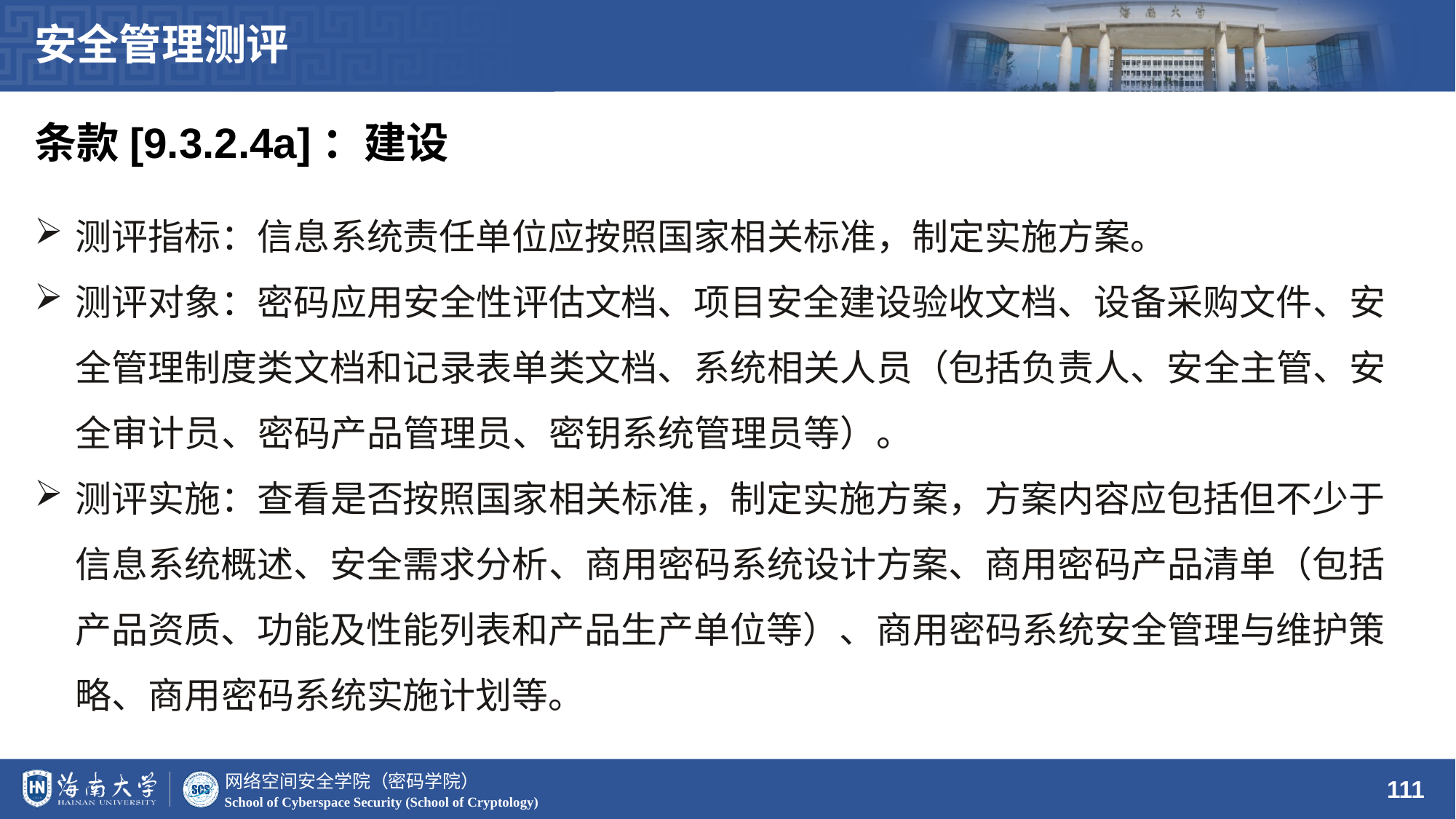

安全管理测评
条款[9.3.2.4a]：建设
测评指标：信息系统责任单位应按照国家相关标准，制定实施方案。
测评对象：密码应用安全性评估文档、项目安全建设验收文档、设备采购文件、安全管理制度类文档和记录表单类文档、系统相关人员（包括负责人、安全主管、安全审计员、密码产品管理员、密钥系统管理员等）。
测评实施：查看是否按照国家相关标准，制定实施方案，方案内容应包括但不少于信息系统概述、安全需求分析、商用密码系统设计方案、商用密码产品清单（包括产品资质、功能及性能列表和产品生产单位等）、商用密码系统安全管理与维护策略、商用密码系统实施计划等。
111